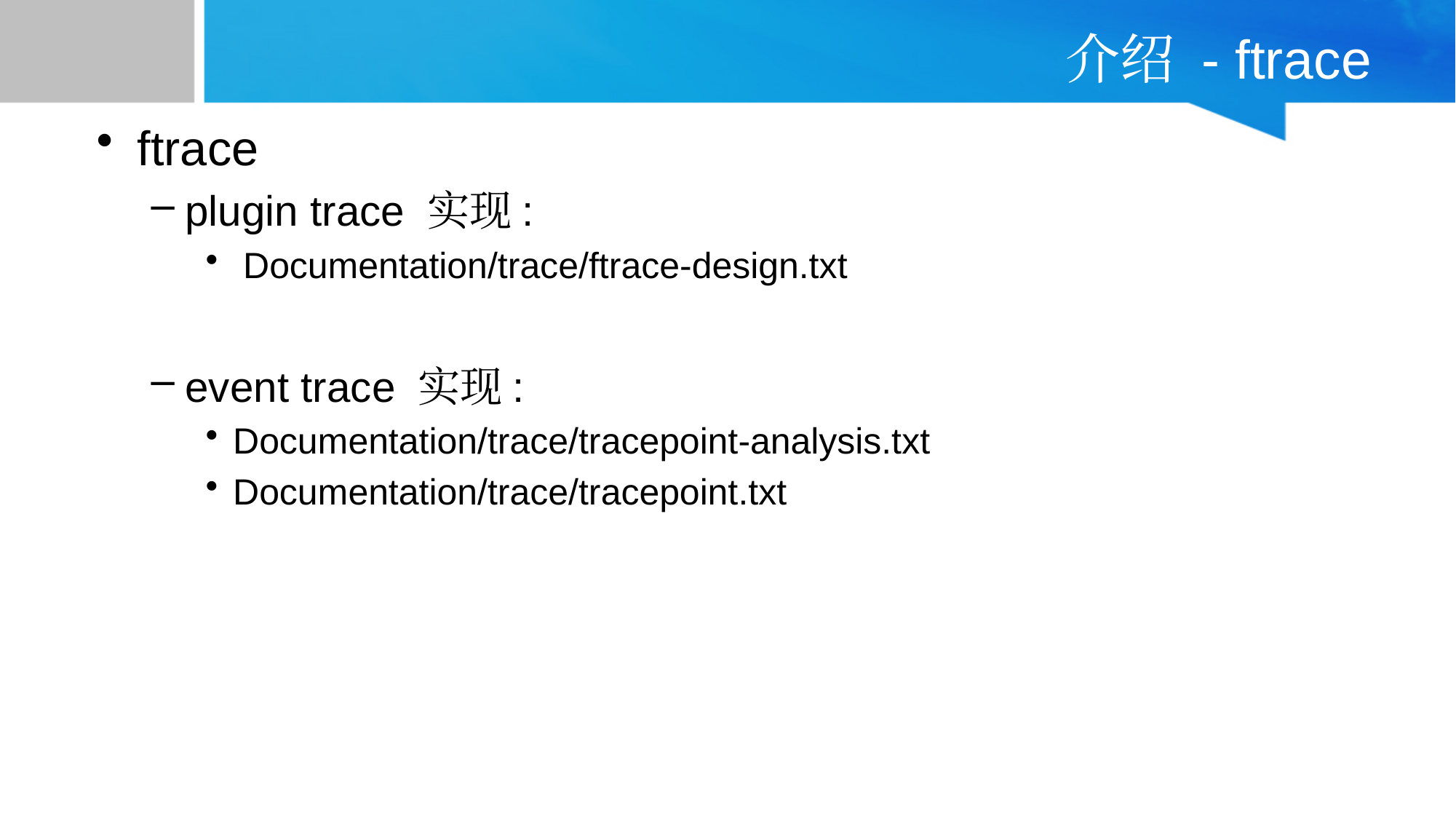

# 介绍 - ftrace
ftrace
plugin trace 实现:
 Documentation/trace/ftrace-design.txt

event trace 实现:
Documentation/trace/tracepoint-analysis.txt
Documentation/trace/tracepoint.txt